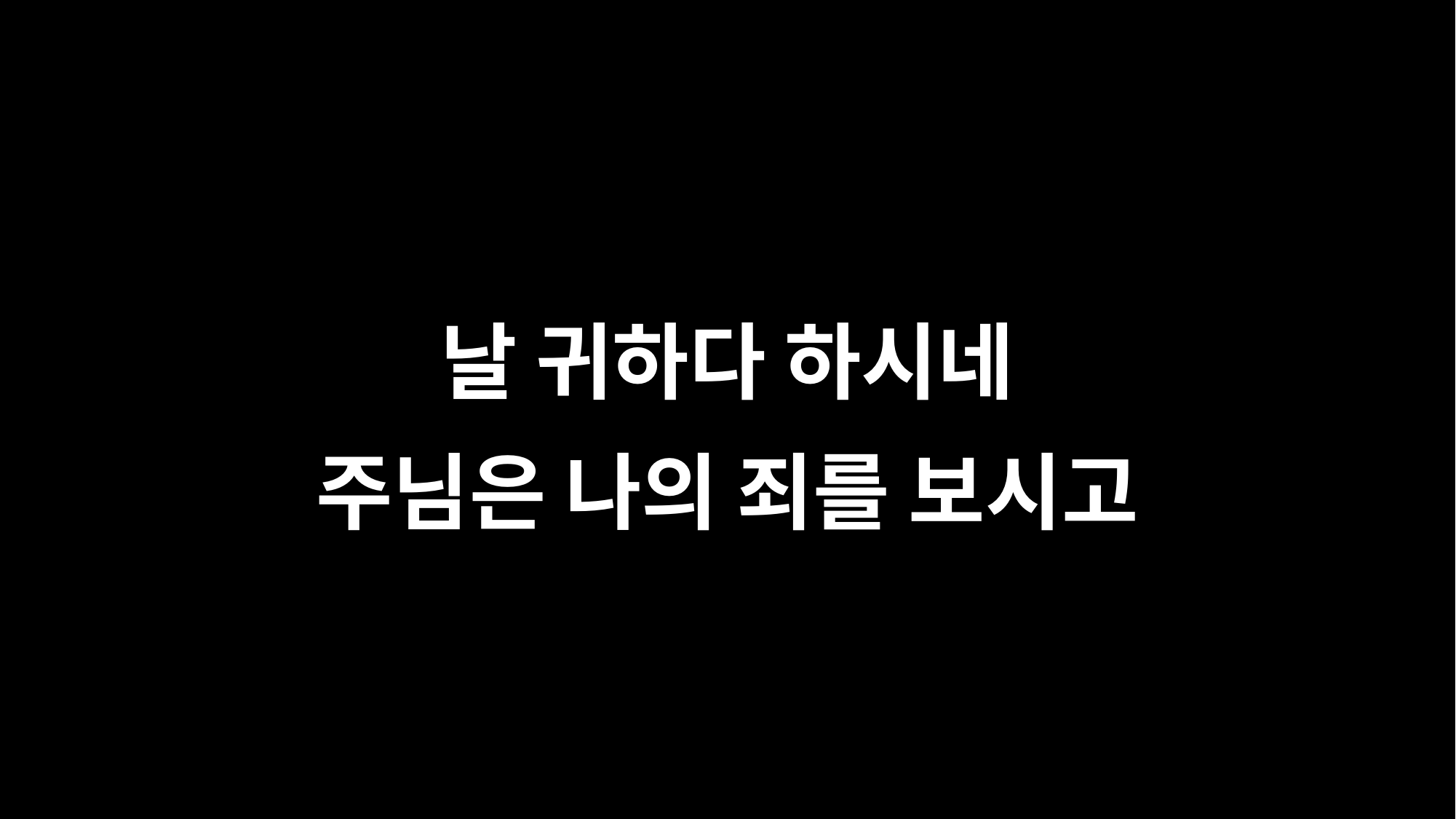

날 귀하다 하시네
주님은 나의 죄를 보시고